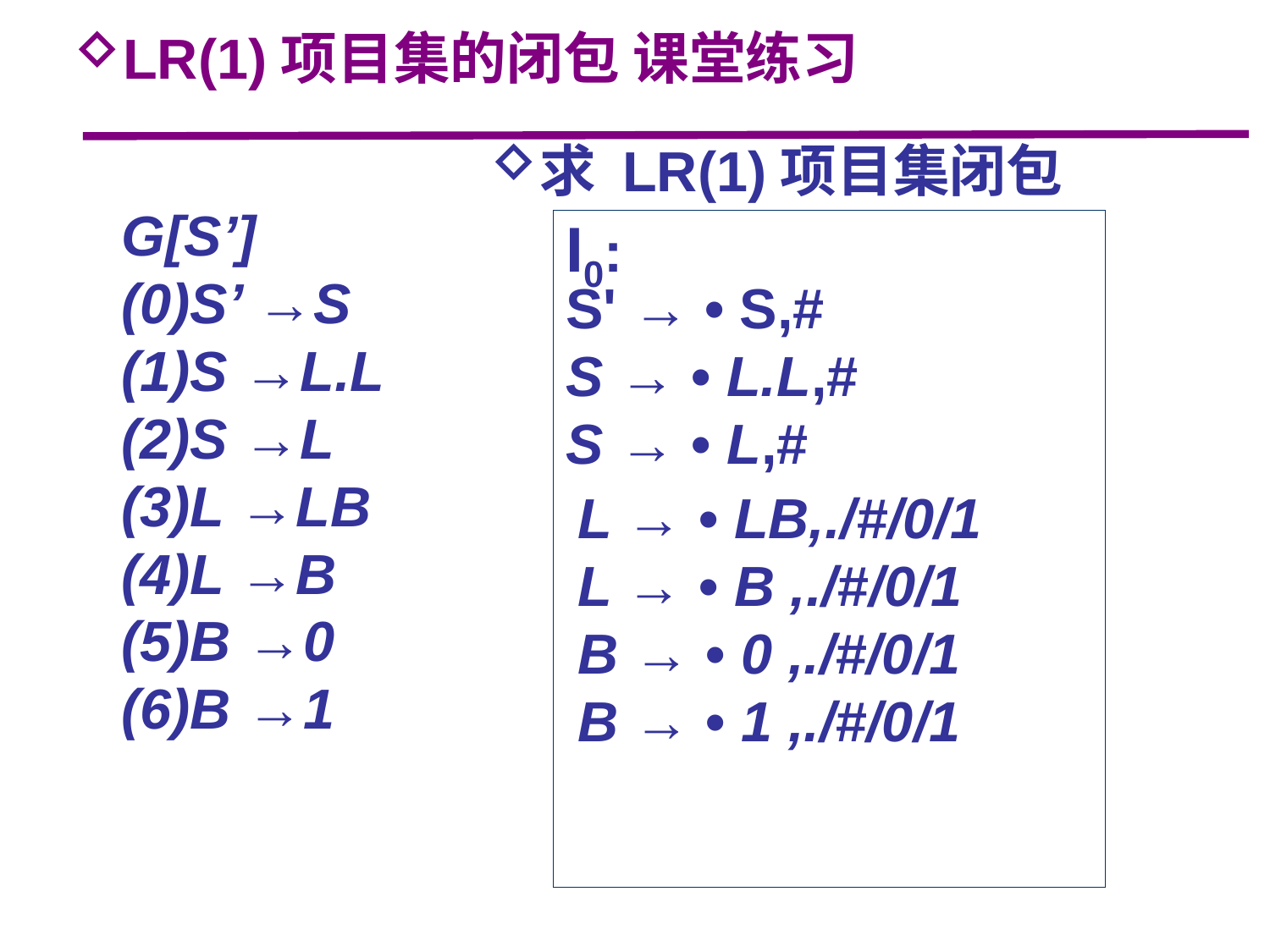

LR(1)项目集的闭包 课堂练习
求 LR(1)项目集闭包
G[S’]
(0)S’ →S
(1)S →L.L
(2)S →L
(3)L →LB
(4)L →B
(5)B →0
(6)B →1
I0:
S' → • S,#
S → • L.L,#
S → • L,#
L → • LB,.
L → • B ,.
L → • LB,#
L → • B ,#

L → • LB,./#
L → • B ,./#

L → • LB,./#/0/1
L → • B ,./#/0/1
B → • 0 ,./#/0/1
B → • 1 ,./#/0/1

L → • LB, 0/1
L → • B , 0/1